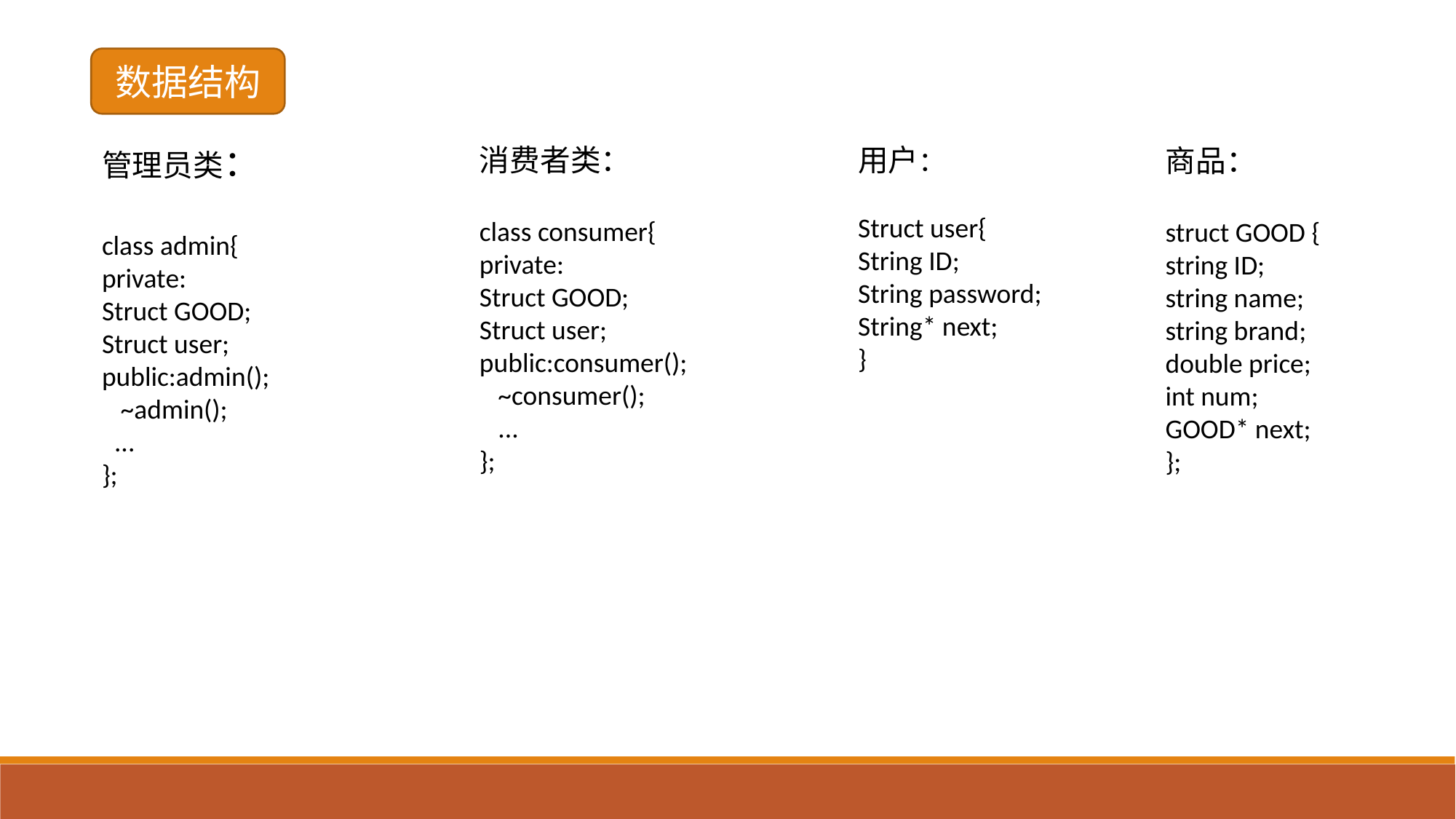

数据结构
商品：

struct GOOD {
string ID;
string name;
string brand;
double price;
int num;
GOOD* next;
};
用户：

Struct user{
String ID;
String password;
String* next;
}
消费者类：

class consumer{
private:
Struct GOOD;
Struct user;
public:consumer();
   ~consumer();
   ...
};
管理员类：

class admin{
private:
Struct GOOD;
Struct user;
public:admin();
   ~admin();
  ...
};